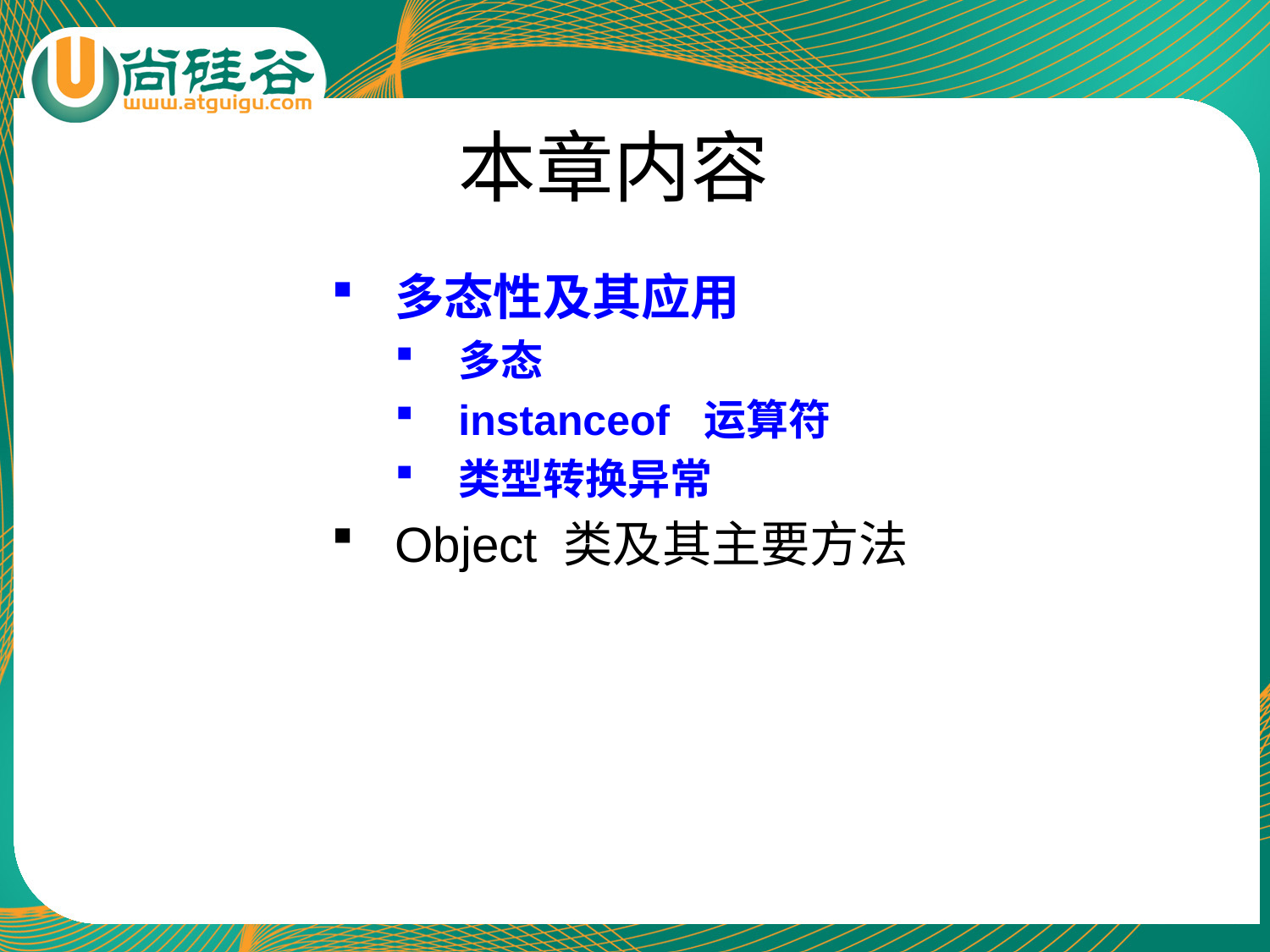

# 本章内容
多态性及其应用
多态
instanceof  运算符
类型转换异常
Object 类及其主要方法